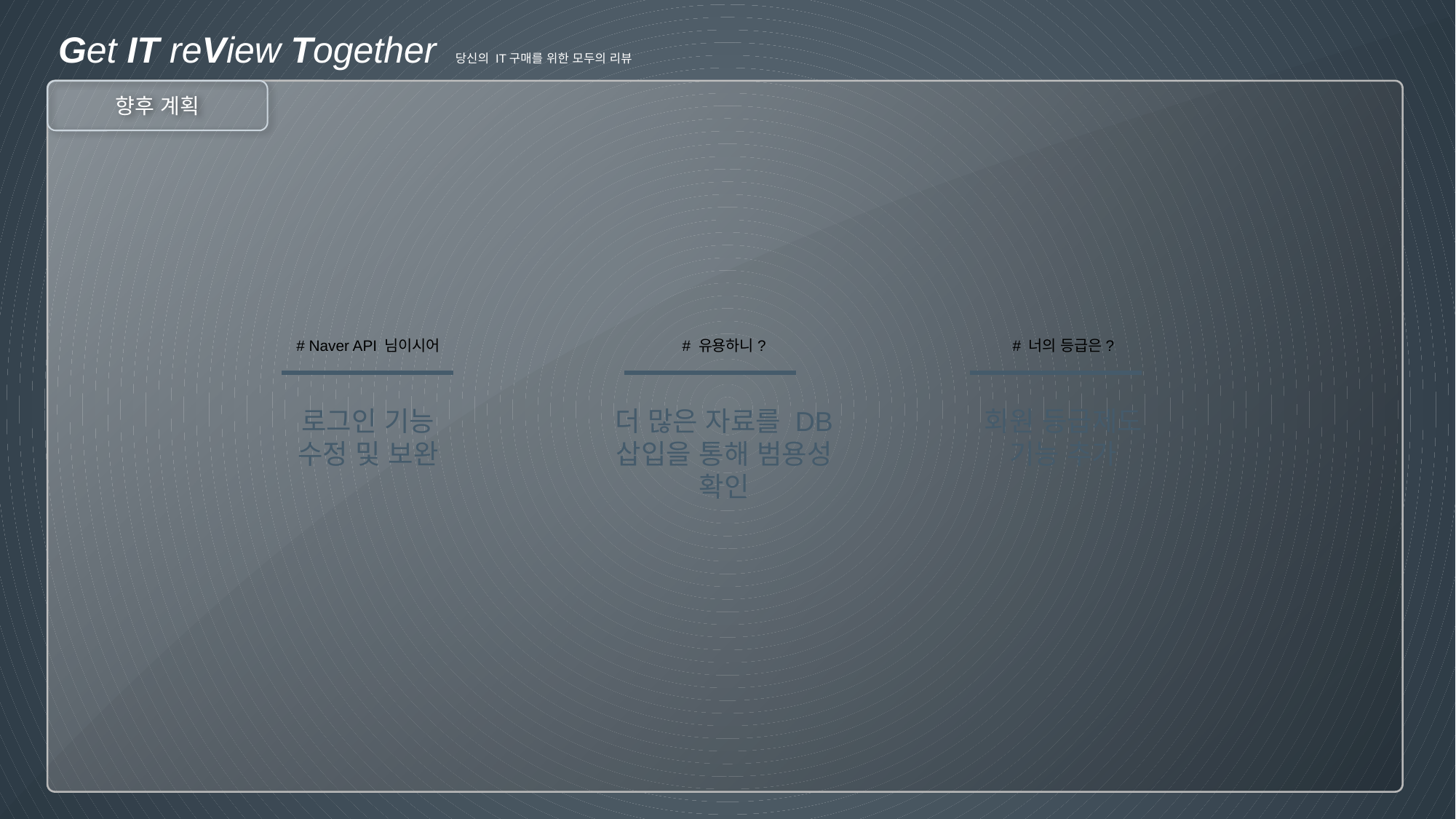

Get IT reView Together 당신의 IT구매를 위한 모두의 리뷰

향후 계획
# Naver API 님이시어
# 유용하니?
# 너의 등급은?
로그인 기능
수정 및 보완
더 많은 자료를 DB
삽입을 통해 범용성 확인
회원 등급제도
기능 추가